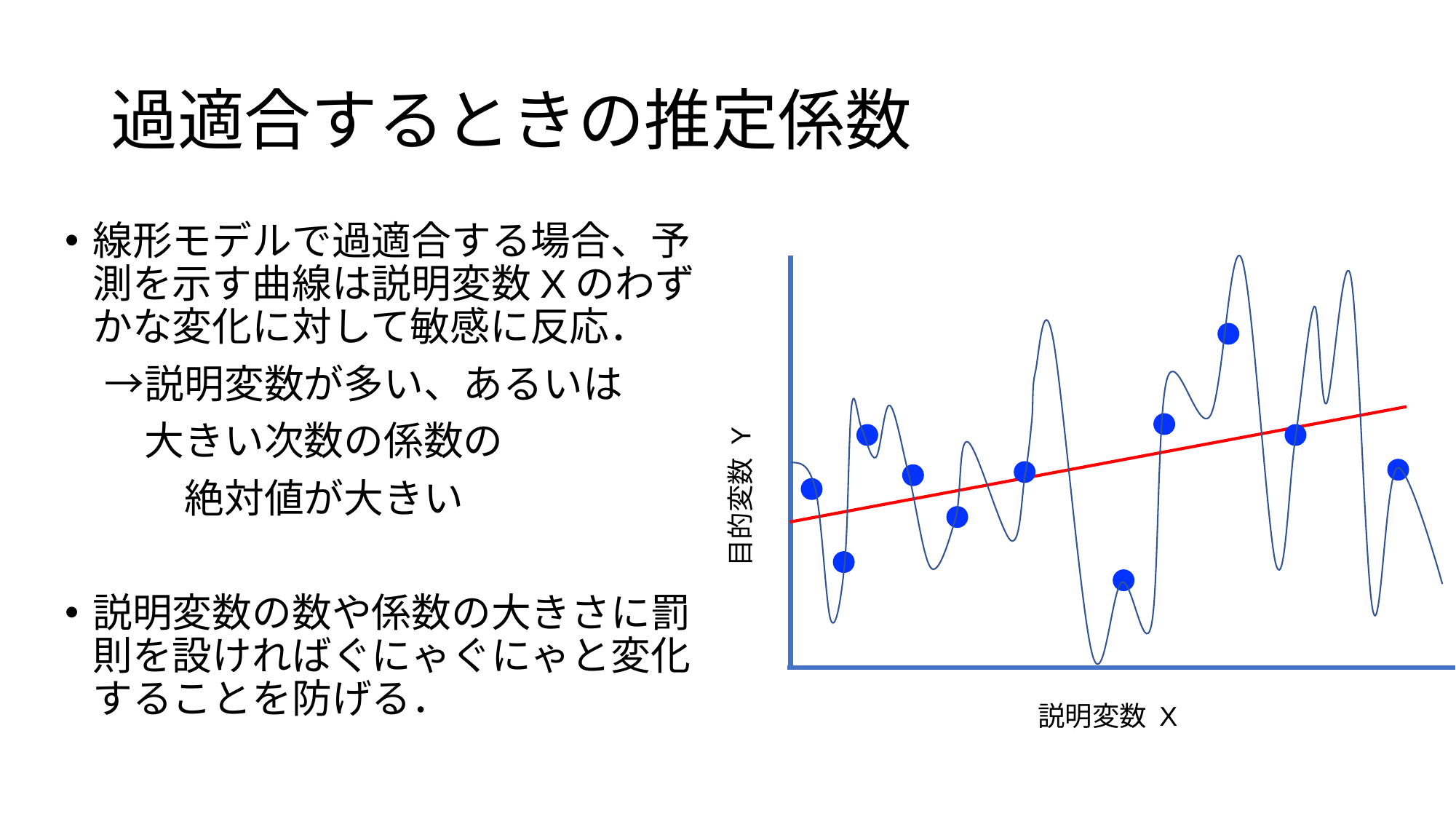

# 過適合するときの推定係数
線形モデルで過適合する場合、予測を示す曲線は説明変数Xのわずかな変化に対して敏感に反応．
　→説明変数が多い、あるいは
　　大きい次数の係数の
　　　絶対値が大きい

説明変数の数や係数の大きさに罰則を設ければぐにゃぐにゃと変化することを防げる．

目的変数 Y

説明変数 X